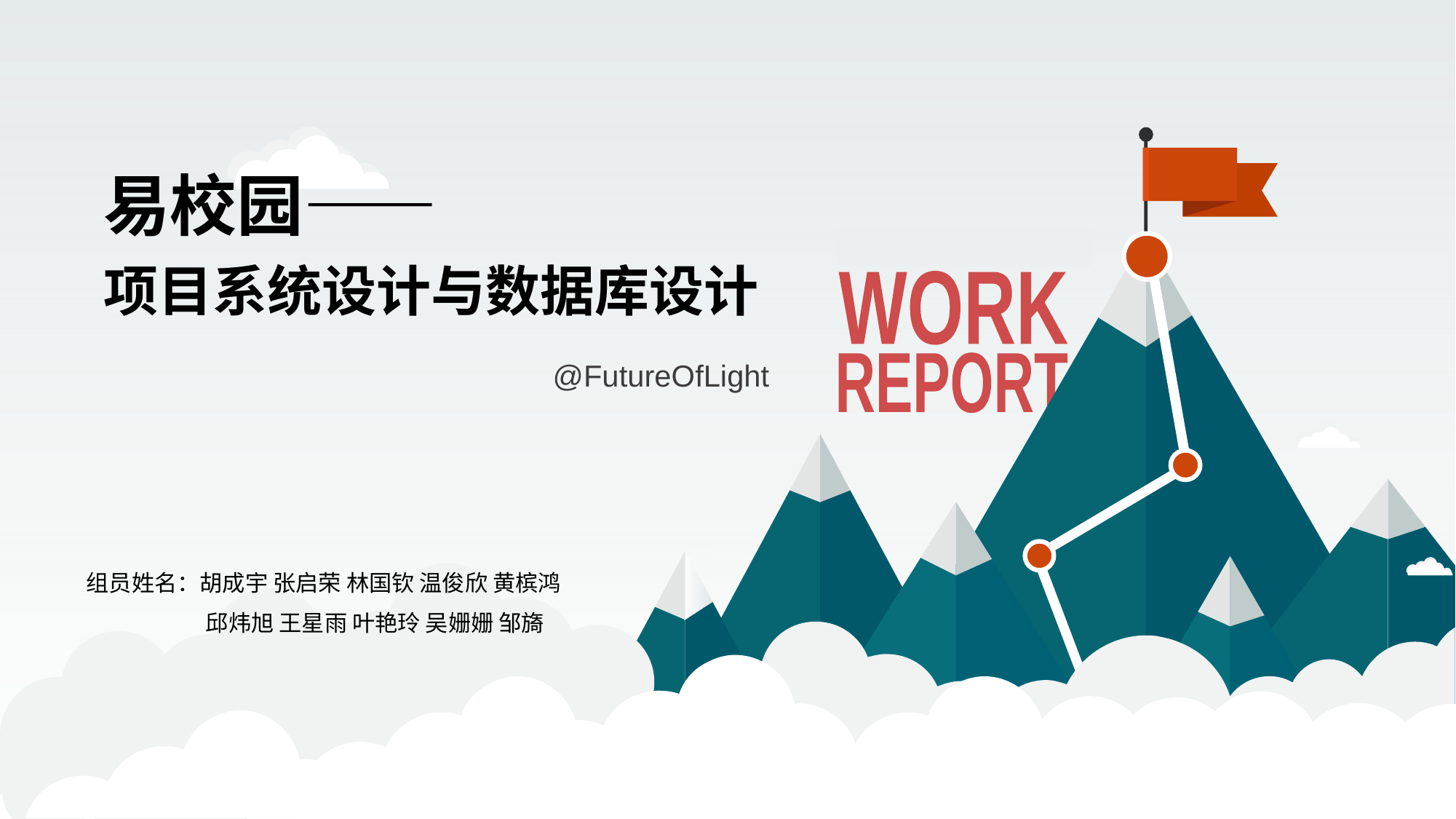

# 易校园—— 项目系统设计与数据库设计

@FutureOfLight
组员姓名：胡成宇 张启荣 林国钦 温俊欣 黄槟鸿
	 邱炜旭 王星雨 叶艳玲 吴姗姗 邹旖